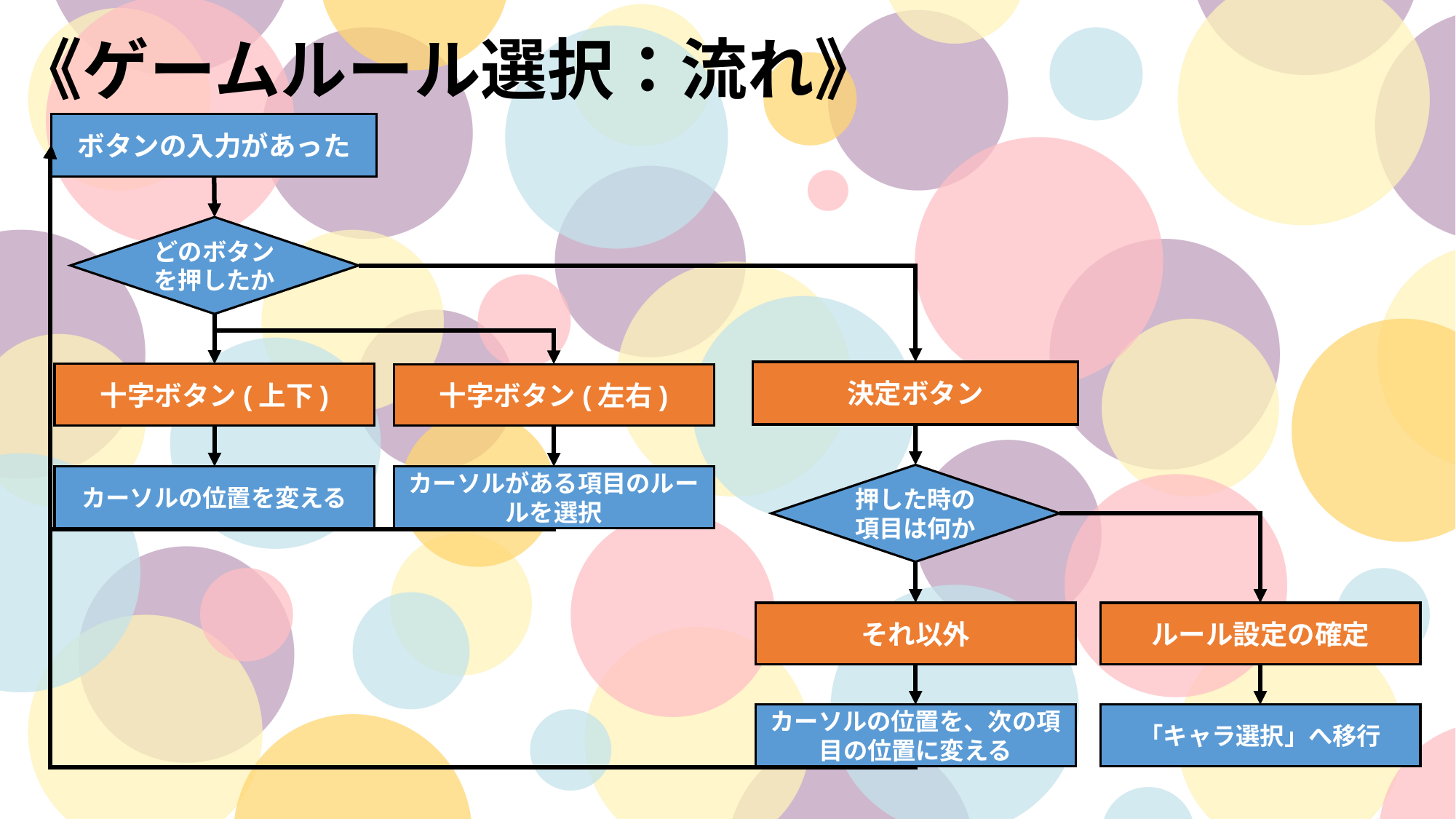

《ゲームルール選択：流れ》
ボタンの入力があった
どのボタンを押したか
決定ボタン
十字ボタン(上下)
十字ボタン(左右)
押した時の項目は何か
カーソルの位置を変える
カーソルがある項目のルールを選択
それ以外
ルール設定の確定
カーソルの位置を、次の項目の位置に変える
「キャラ選択」へ移行